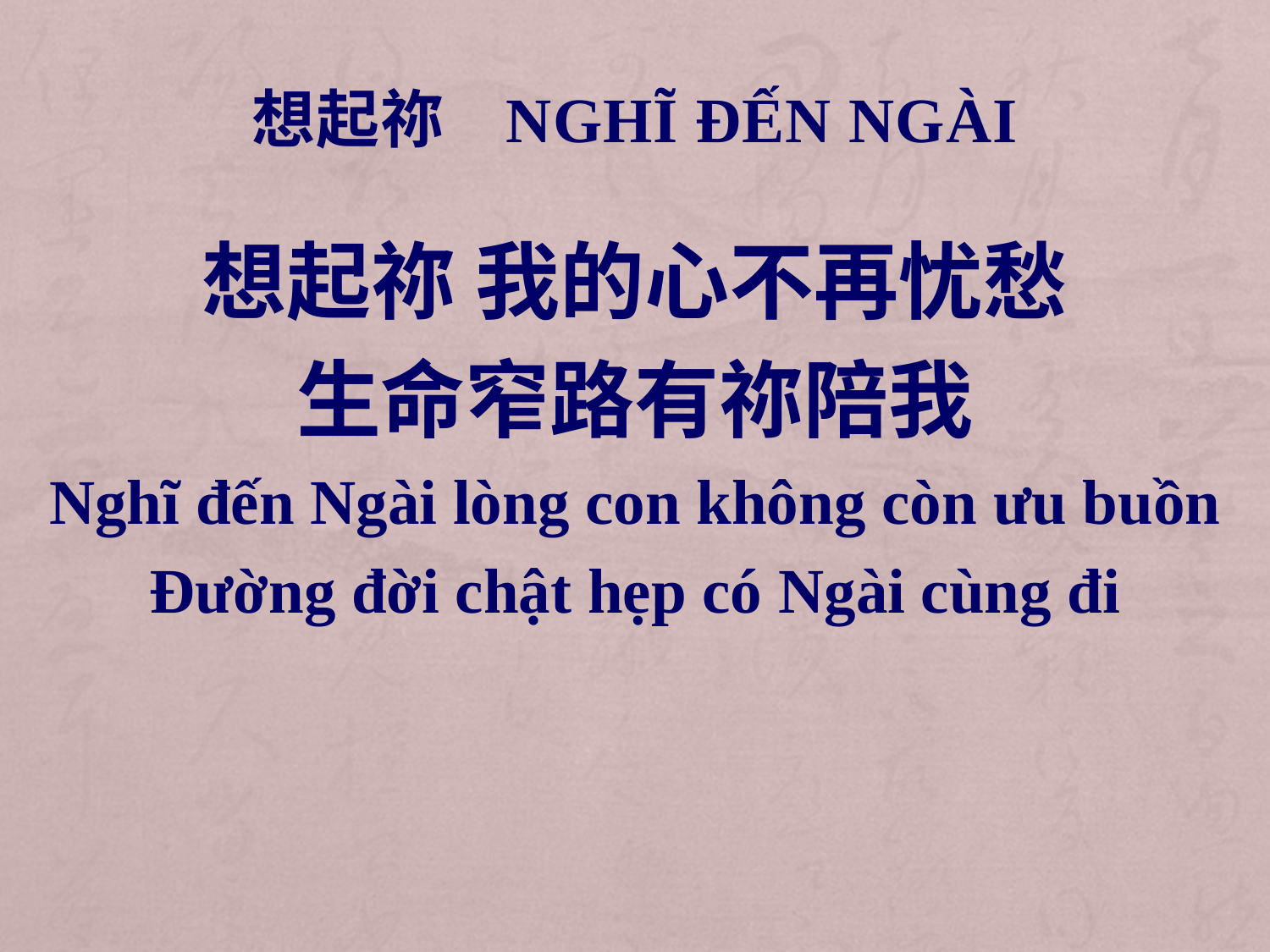

# 想起祢   Nghĩ đến Ngài
想起祢 我的心不再忧愁
生命窄路有祢陪我
Nghĩ đến Ngài lòng con không còn ưu buồn
Đường đời chật hẹp có Ngài cùng đi